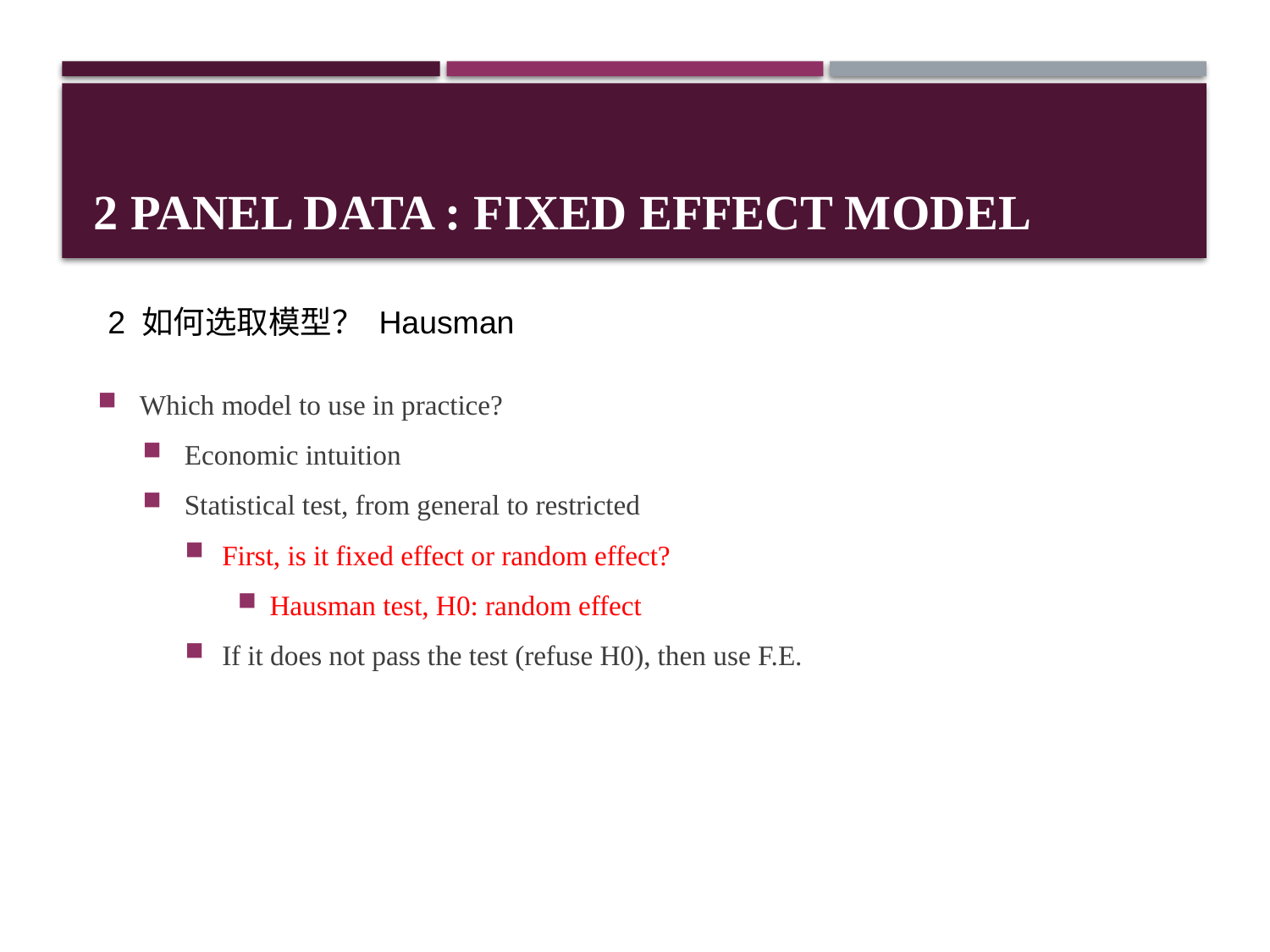

# 2 Panel data : Fixed effect model
2 如何选取模型？ Hausman
Which model to use in practice?
Economic intuition
Statistical test, from general to restricted
First, is it fixed effect or random effect?
Hausman test, H0: random effect
If it does not pass the test (refuse H0), then use F.E.